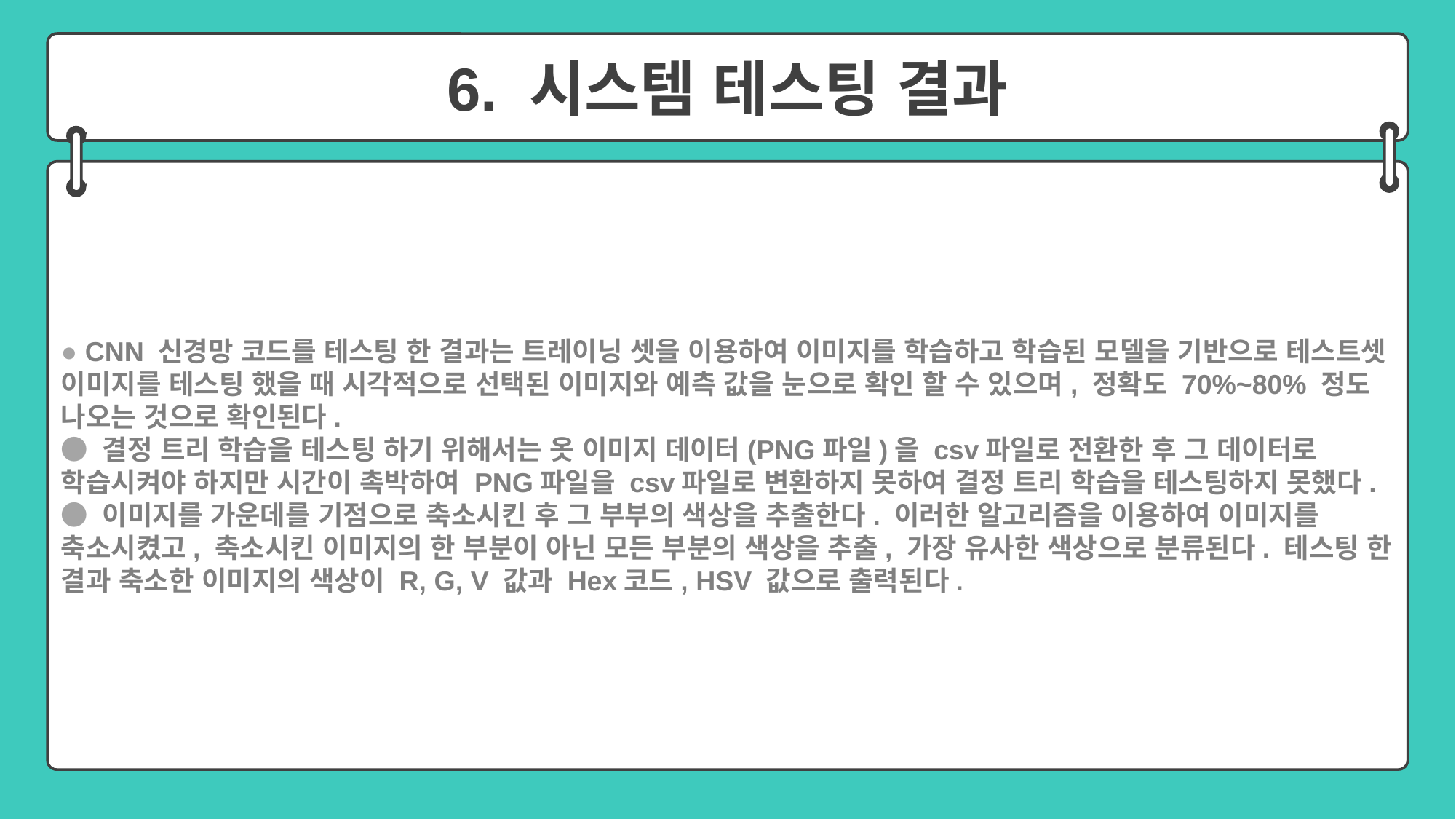

6. 시스템 테스팅 결과

● CNN 신경망 코드를 테스팅 한 결과는 트레이닝 셋을 이용하여 이미지를 학습하고 학습된 모델을 기반으로 테스트셋 이미지를 테스팅 했을 때 시각적으로 선택된 이미지와 예측 값을 눈으로 확인 할 수 있으며, 정확도 70%~80% 정도 나오는 것으로 확인된다.
● 결정 트리 학습을 테스팅 하기 위해서는 옷 이미지 데이터(PNG파일)을 csv파일로 전환한 후 그 데이터로 학습시켜야 하지만 시간이 촉박하여 PNG파일을 csv파일로 변환하지 못하여 결정 트리 학습을 테스팅하지 못했다.
● 이미지를 가운데를 기점으로 축소시킨 후 그 부부의 색상을 추출한다. 이러한 알고리즘을 이용하여 이미지를 축소시켰고, 축소시킨 이미지의 한 부분이 아닌 모든 부분의 색상을 추출, 가장 유사한 색상으로 분류된다. 테스팅 한 결과 축소한 이미지의 색상이 R, G, V 값과 Hex코드, HSV 값으로 출력된다.